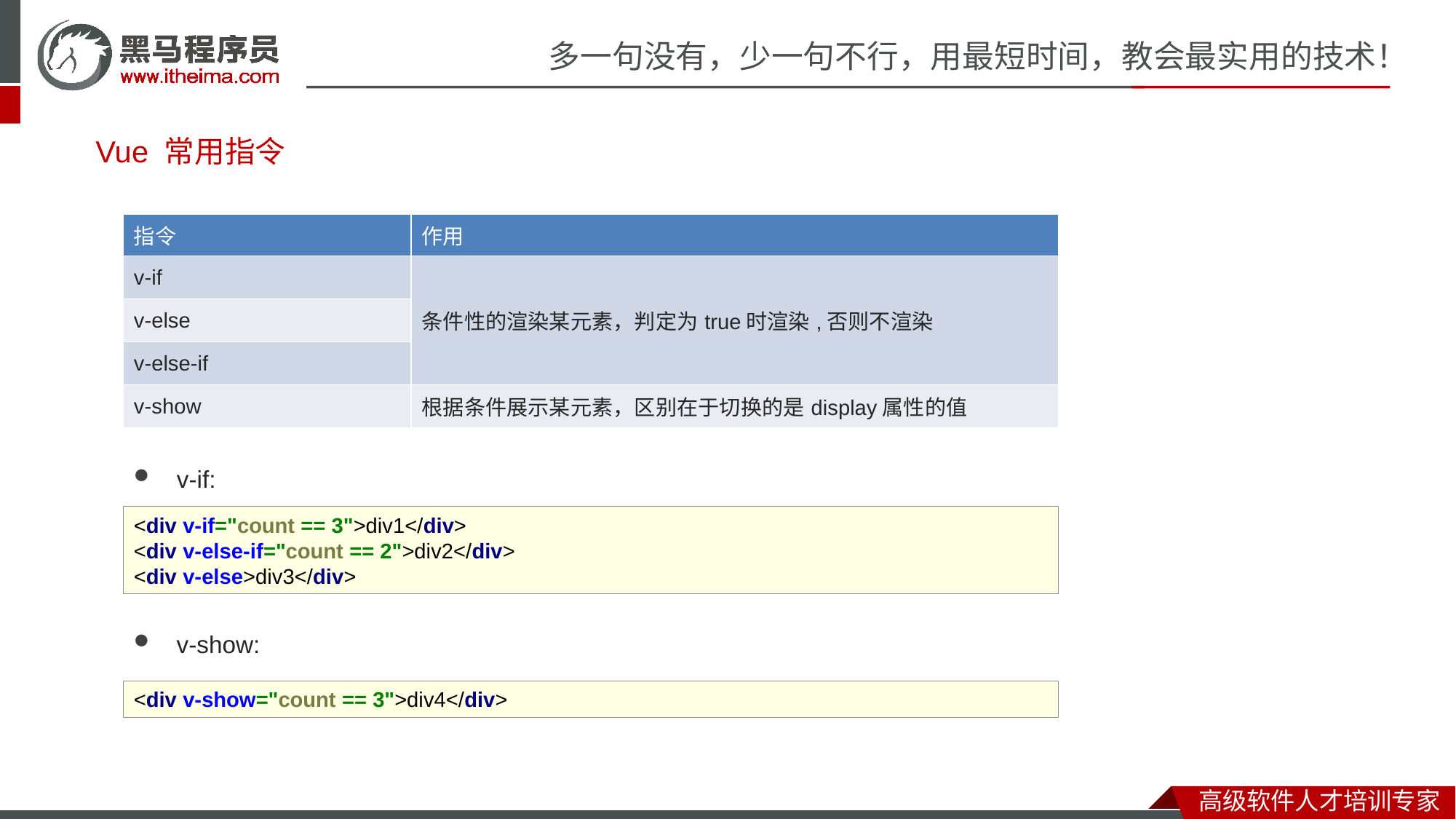

# Vue 常用指令
| 指令 | 作用 |
| --- | --- |
| v-if | 条件性的渲染某元素，判定为true时渲染,否则不渲染 |
| v-else |  |
| v-else-if |  |
| v-show | 根据条件展示某元素，区别在于切换的是display属性的值 |
v-if:
<div v-if="count == 3">div1</div>
<div v-else-if="count == 2">div2</div>
<div v-else>div3</div>
v-show:
<div v-show="count == 3">div4</div>